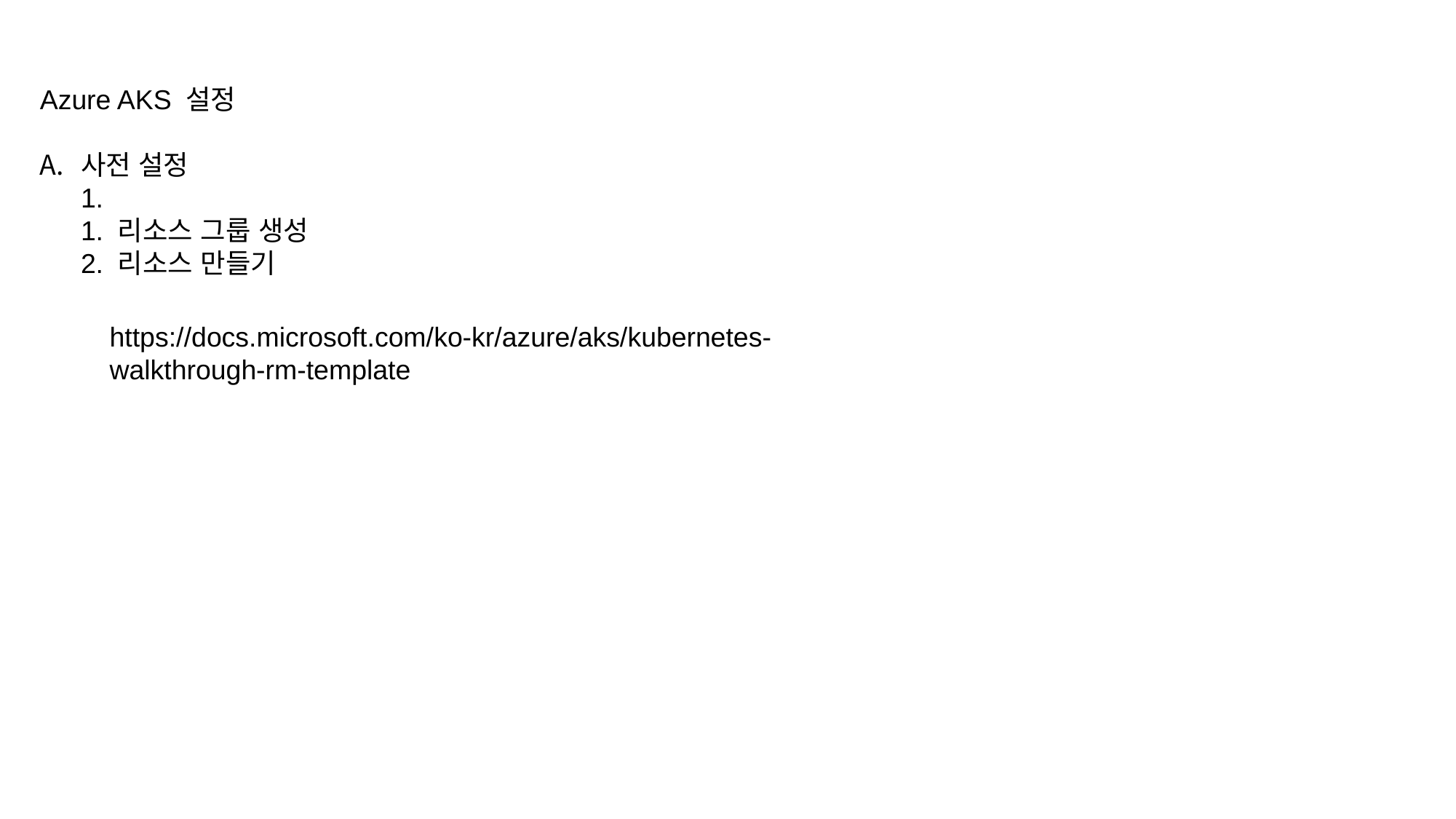

Azure AKS 설정

사전 설정
1.
1. 리소스 그룹 생성
2. 리소스 만들기

https://docs.microsoft.com/ko-kr/azure/aks/kubernetes-walkthrough-rm-template